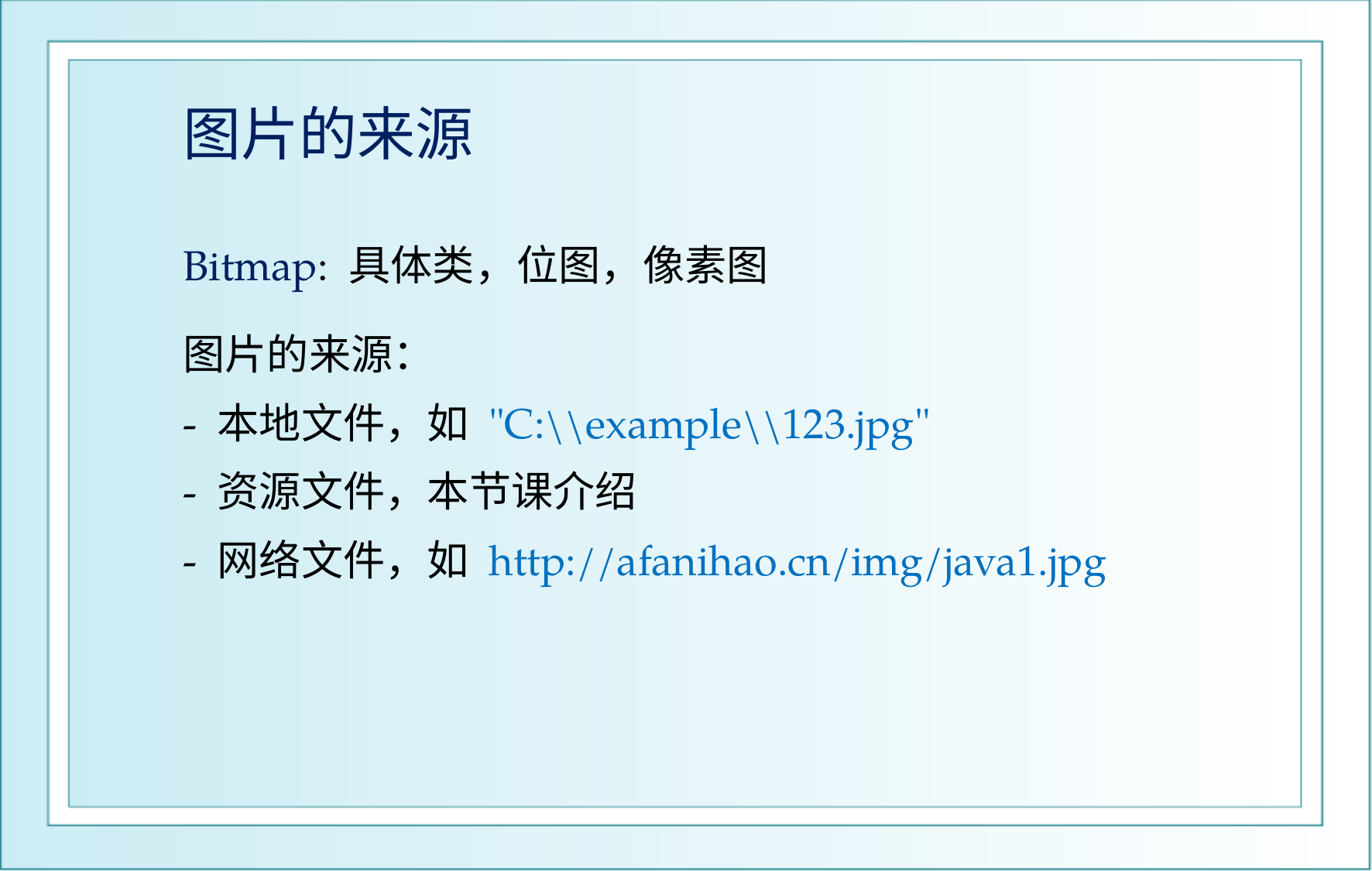

# 图片的来源
Bitmap: 具体类，位图，像素图
图片的来源：
- 本地文件，如 "C:\\example\\123.jpg"
- 资源文件，本节课介绍
- 网络文件，如 http://afanihao.cn/img/java1.jpg